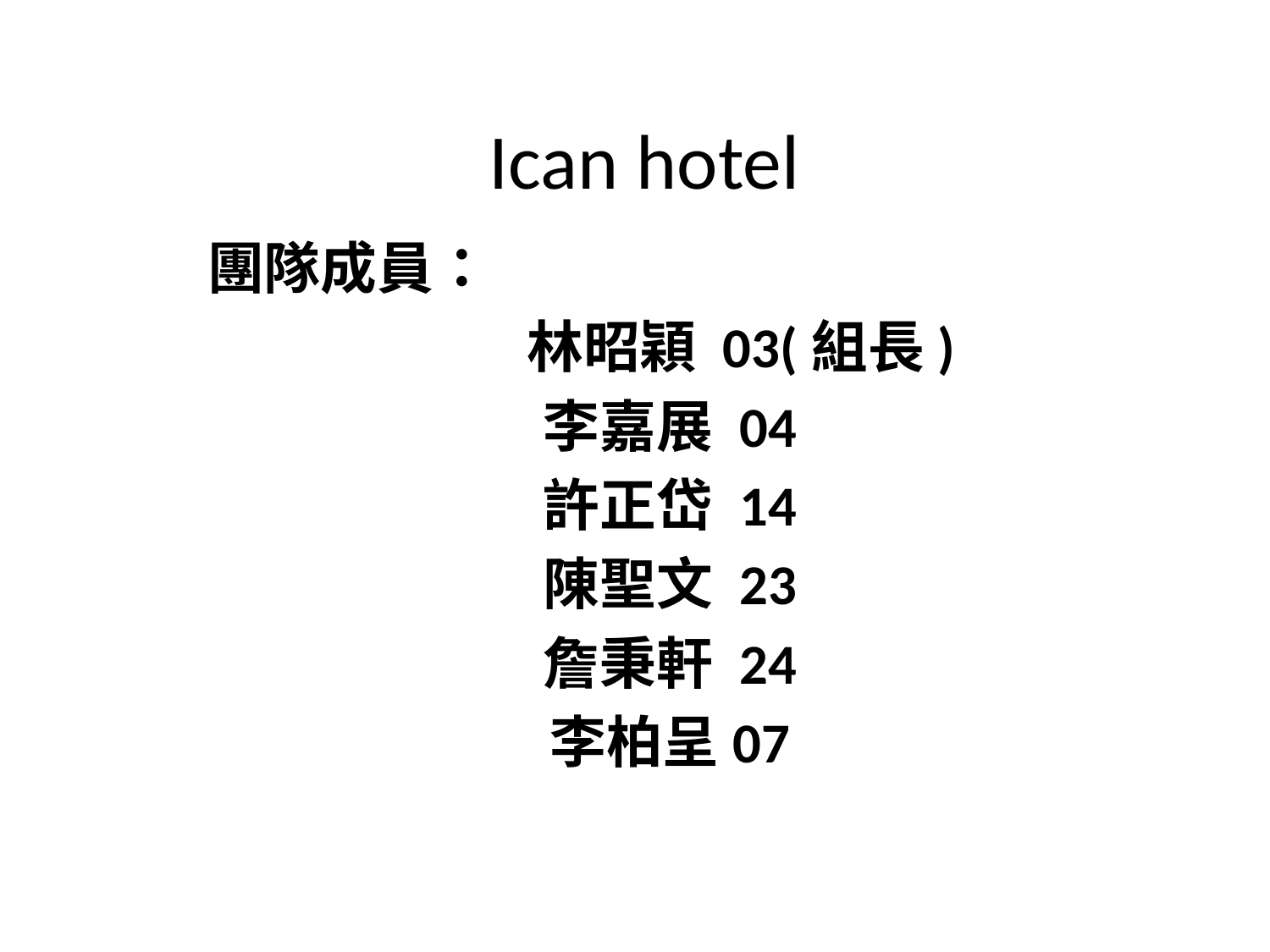

# Ican hotel
團隊成員：
          林昭穎 03(組長)
李嘉展 04
許正岱 14
陳聖文 23
詹秉軒 24
李柏呈07